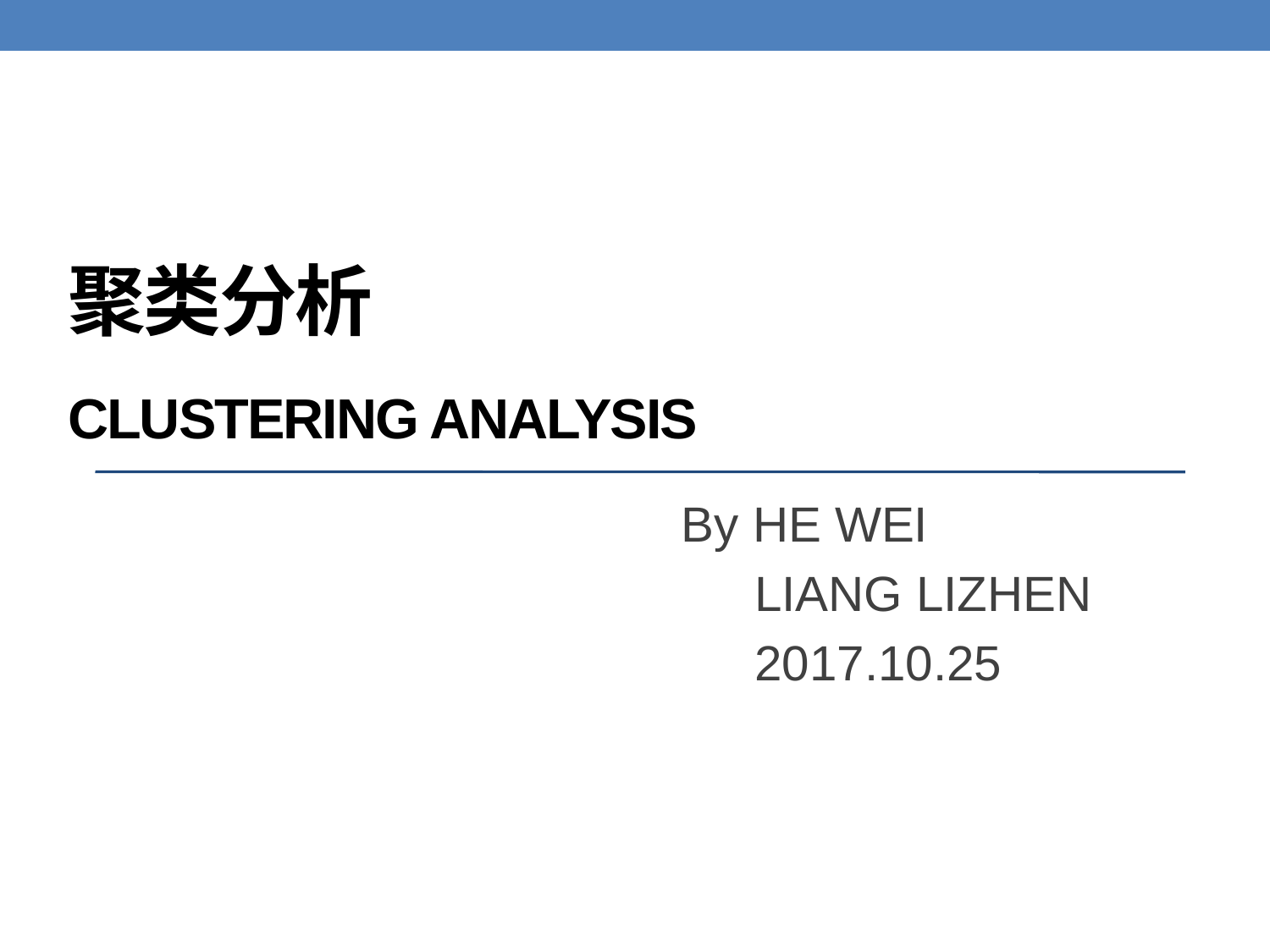

# 聚类分析
Clustering Analysis
			              By HE WEI
                                               LIANG LIZHEN
                                               2017.10.25